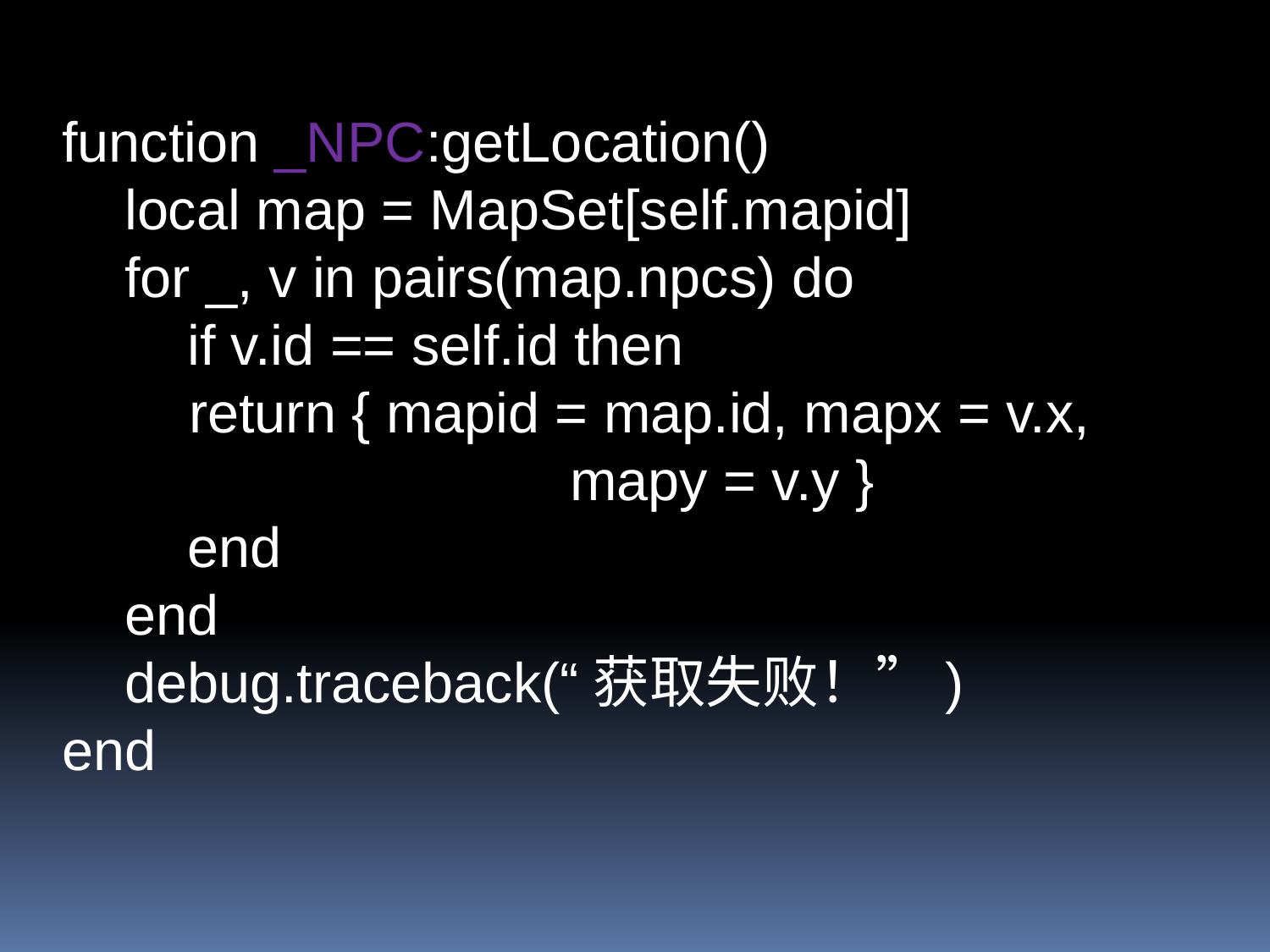

function _NPC:getLocation()
    local map = MapSet[self.mapid]
    for _, v in pairs(map.npcs) do
        if v.id == self.id then
	return { mapid = map.id, mapx = v.x, 				mapy = v.y }
        end
    end
    debug.traceback(“获取失败！”)
end